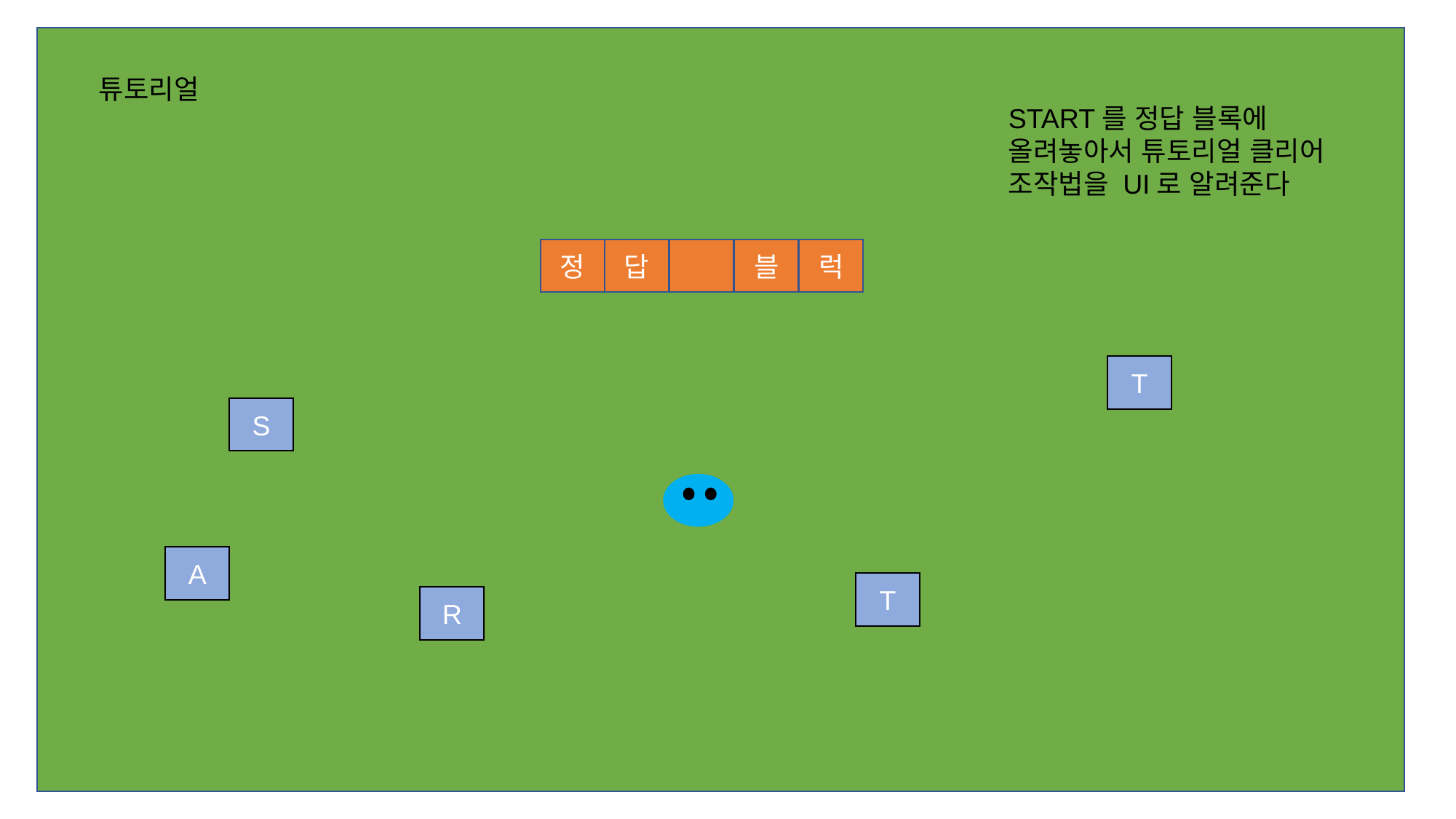

#
튜토리얼
START를 정답 블록에
올려놓아서 튜토리얼 클리어
조작법을 UI로 알려준다

블
럭
답
정
T
S

A
T
R